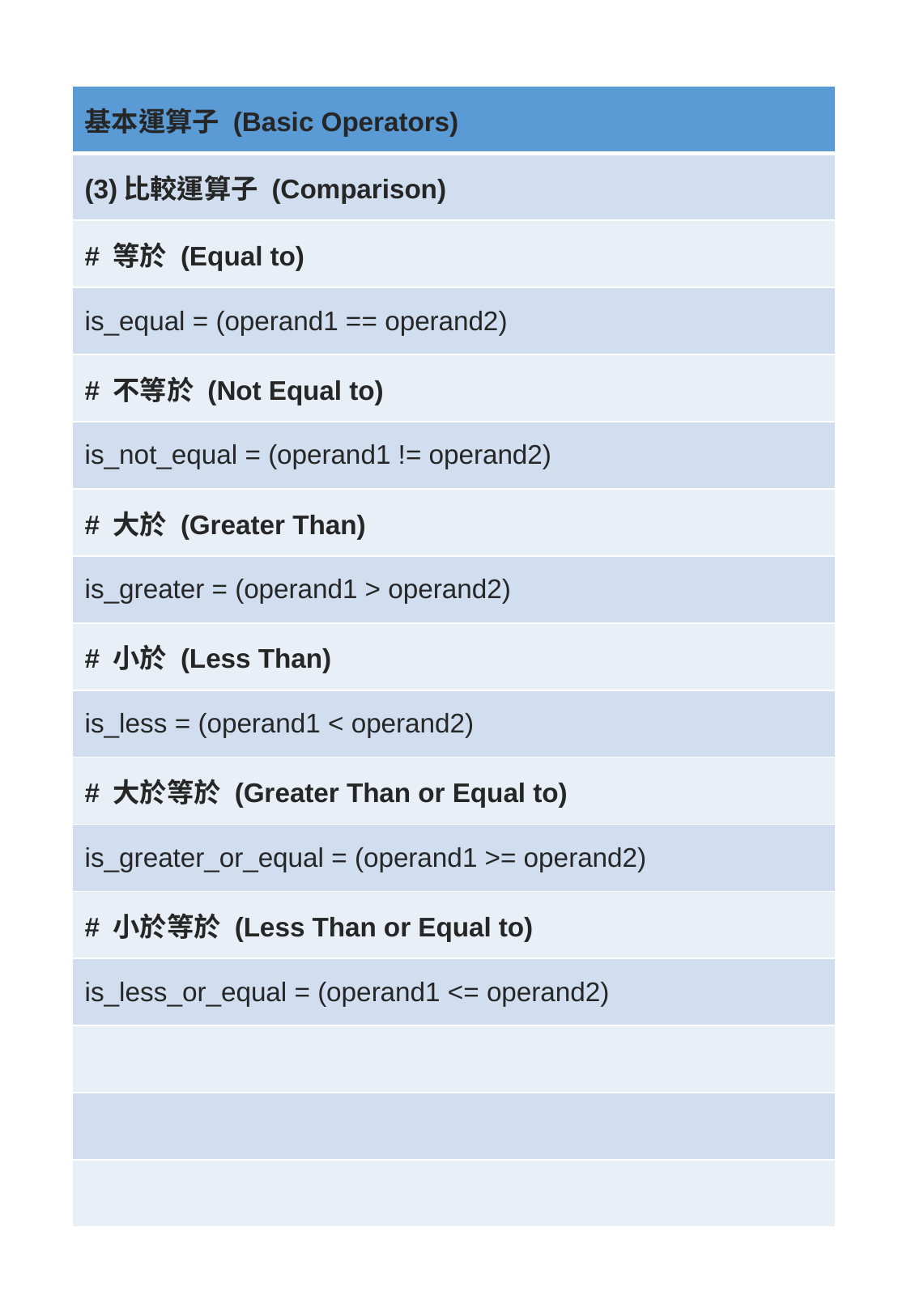

| 基本運算子 (Basic Operators) |
| --- |
| (3)比較運算子 (Comparison) |
| # 等於 (Equal to) |
| is\_equal = (operand1 == operand2) |
| # 不等於 (Not Equal to) |
| is\_not\_equal = (operand1 != operand2) |
| # 大於 (Greater Than) |
| is\_greater = (operand1 > operand2) |
| # 小於 (Less Than) |
| is\_less = (operand1 < operand2) |
| # 大於等於 (Greater Than or Equal to) |
| is\_greater\_or\_equal = (operand1 >= operand2) |
| # 小於等於 (Less Than or Equal to) |
| is\_less\_or\_equal = (operand1 <= operand2) |
|  |
|  |
|  |